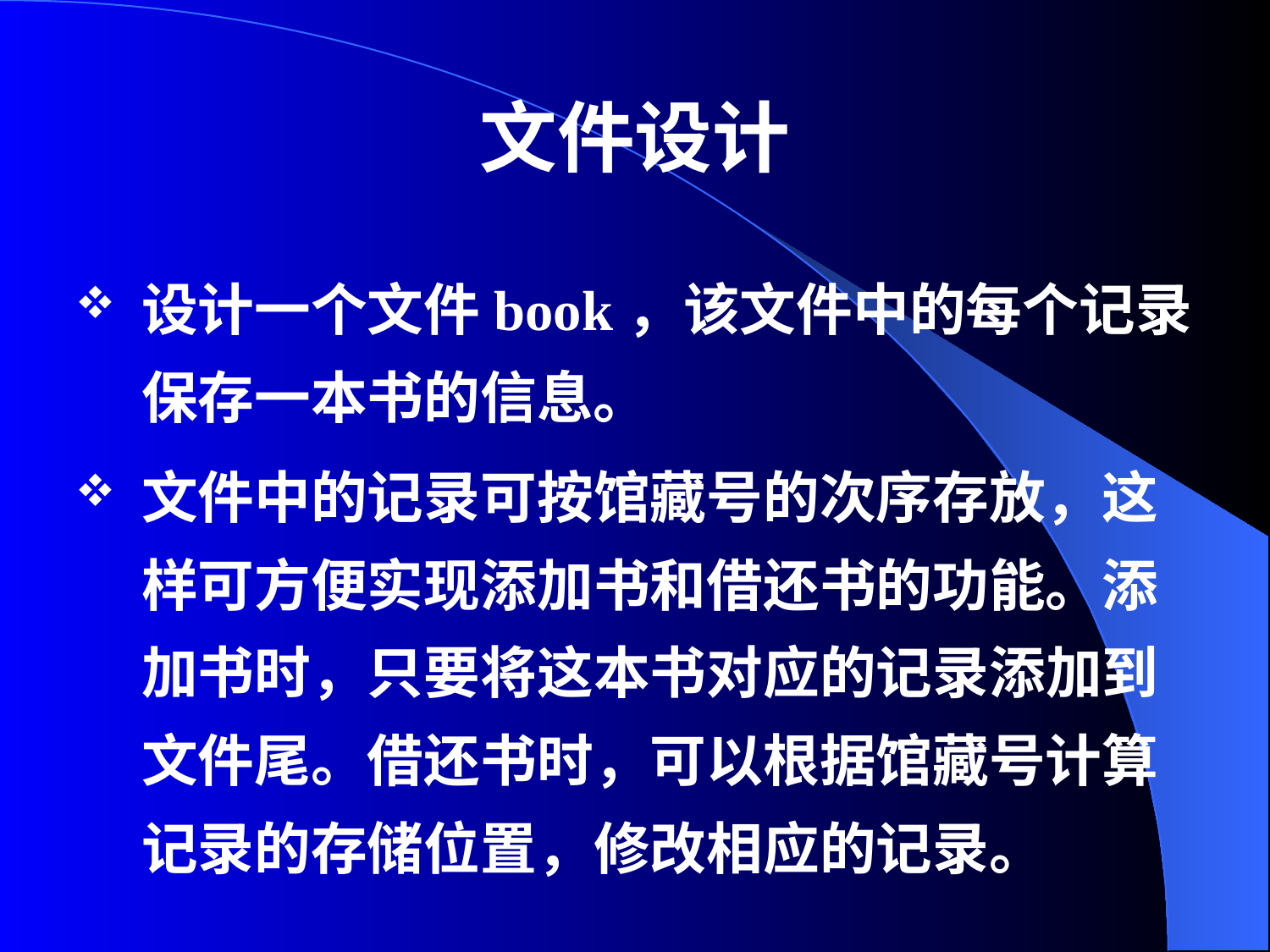

# 文件设计
设计一个文件book，该文件中的每个记录保存一本书的信息。
文件中的记录可按馆藏号的次序存放，这样可方便实现添加书和借还书的功能。添加书时，只要将这本书对应的记录添加到文件尾。借还书时，可以根据馆藏号计算记录的存储位置，修改相应的记录。